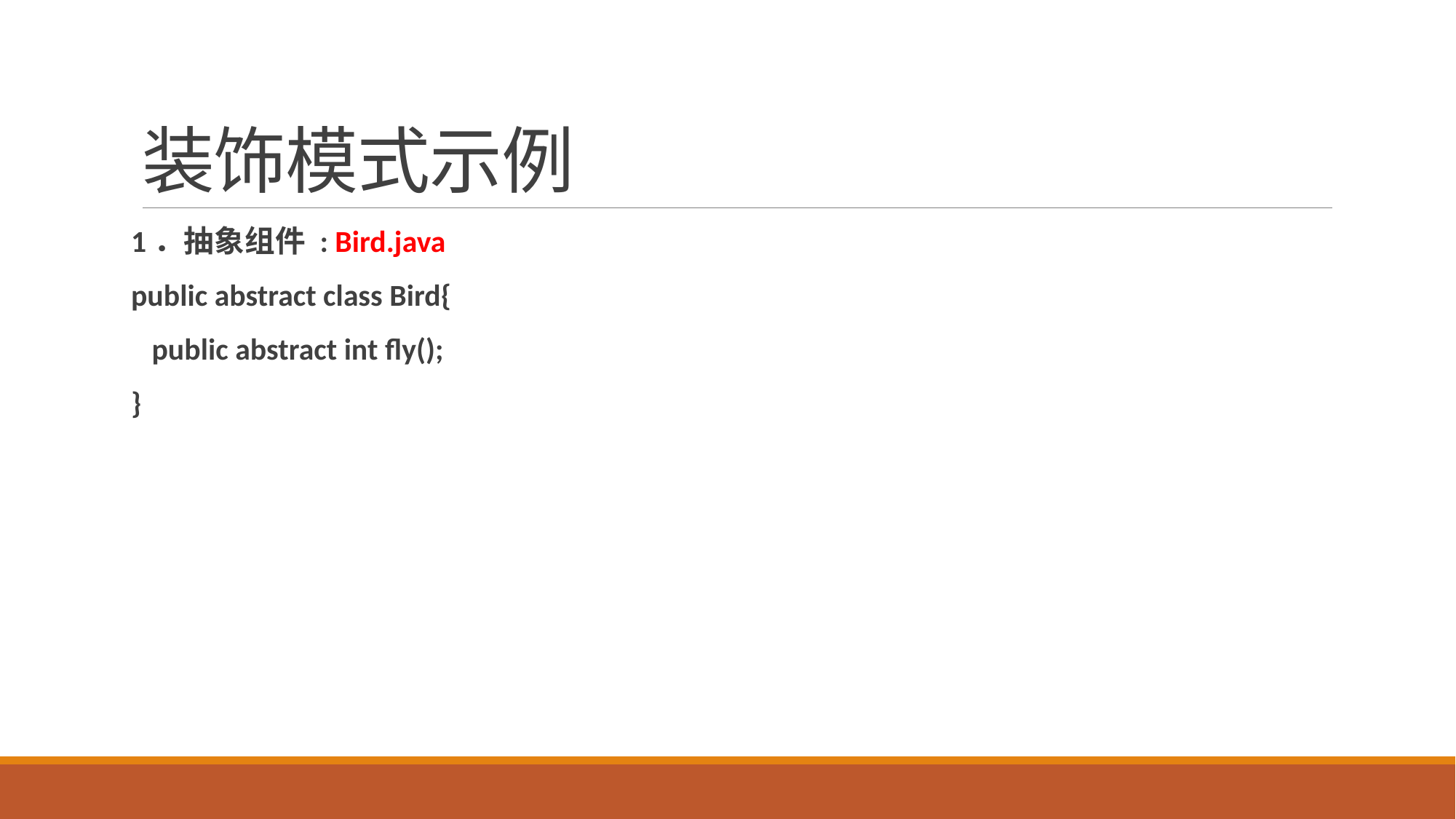

# 装饰模式示例
1．抽象组件 : Bird.java
public abstract class Bird{
   public abstract int fly();
}